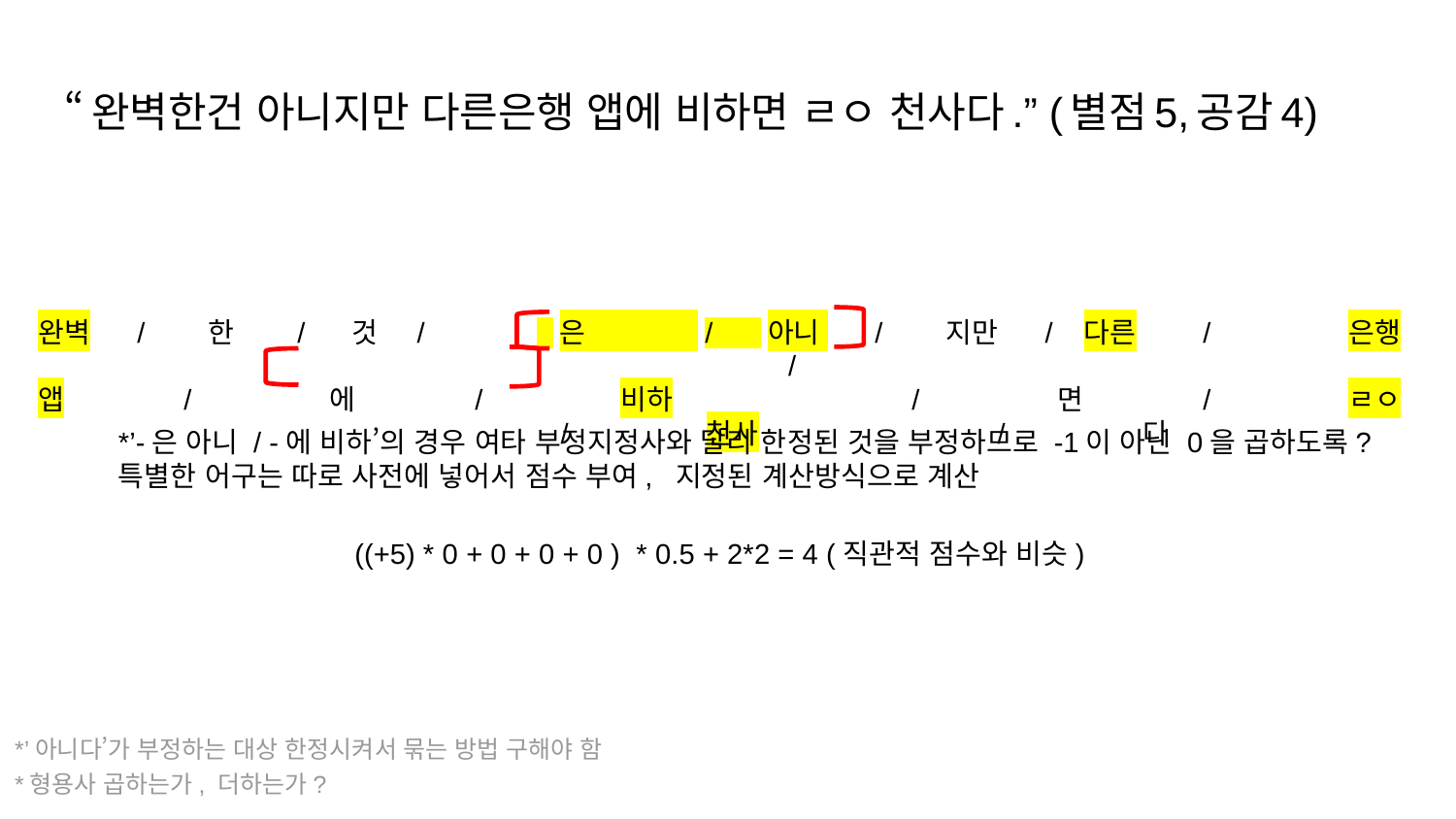

# “완벽한건 아니지만 다른은행 앱에 비하면 ㄹㅇ 천사다.” (별점5,공감4)
완벽     /       한       /     것    /                은              /      아니      /       지만     /   다른	/ 	은행	/
앱	/	에	/	비하		/	면	/	ㄹㅇ		/	천사		/	다

*’-은 아니 / -에 비하’의 경우 여타 부정지정사와 달리 한정된 것을 부정하므로 -1이 아닌 0을 곱하도록?
특별한 어구는 따로 사전에 넣어서 점수 부여,  지정된 계산방식으로 계산
((+5) * 0 + 0 + 0 + 0 )  * 0.5 + 2*2 = 4 (직관적 점수와 비슷)
*’아니다’가 부정하는 대상 한정시켜서 묶는 방법 구해야 함
*형용사 곱하는가, 더하는가?